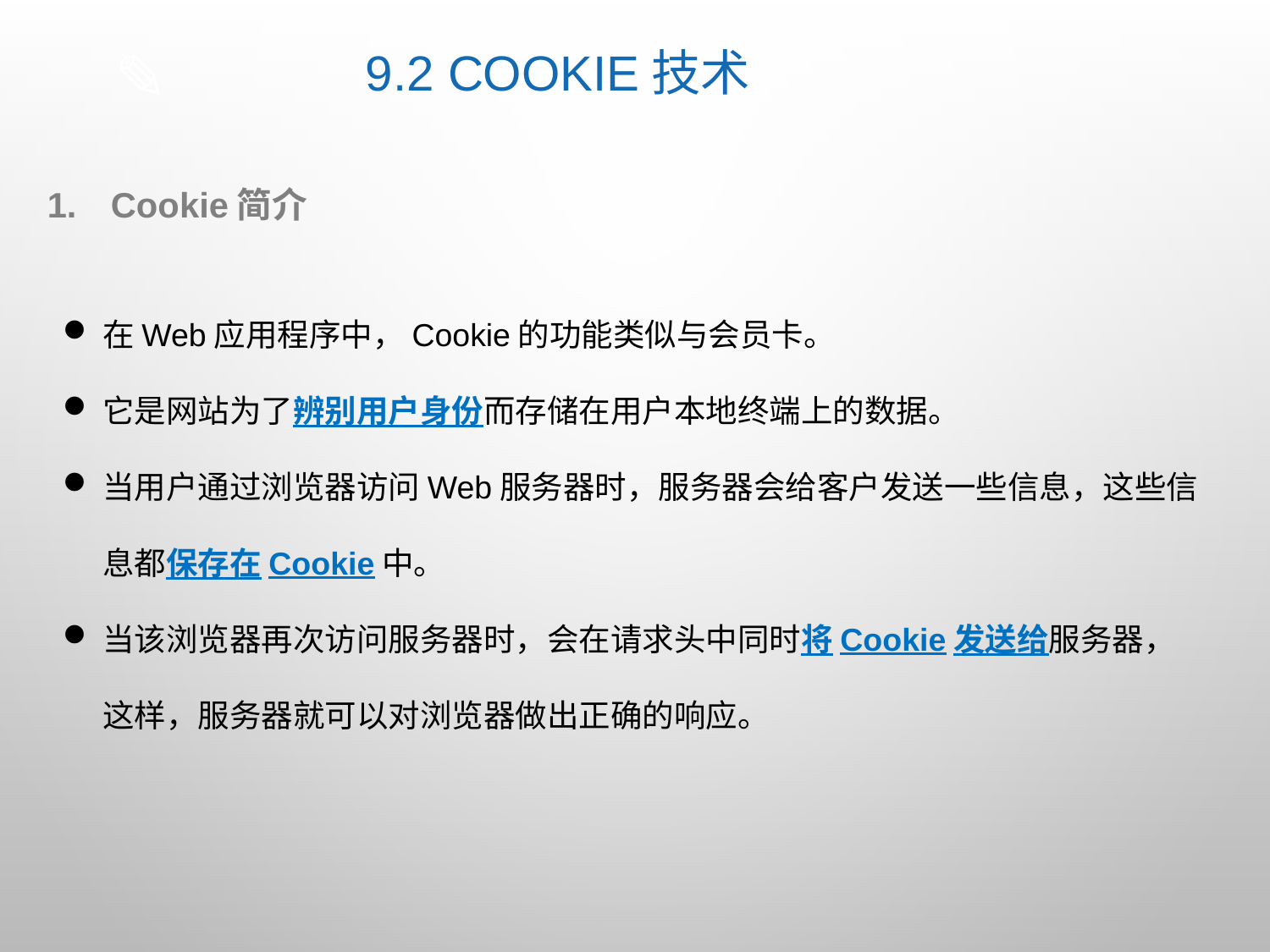

# 9.2 Cookie技术
Cookie简介
在Web应用程序中，Cookie的功能类似与会员卡。
它是网站为了辨别用户身份而存储在用户本地终端上的数据。
当用户通过浏览器访问Web服务器时，服务器会给客户发送一些信息，这些信息都保存在Cookie中。
当该浏览器再次访问服务器时，会在请求头中同时将Cookie发送给服务器，这样，服务器就可以对浏览器做出正确的响应。